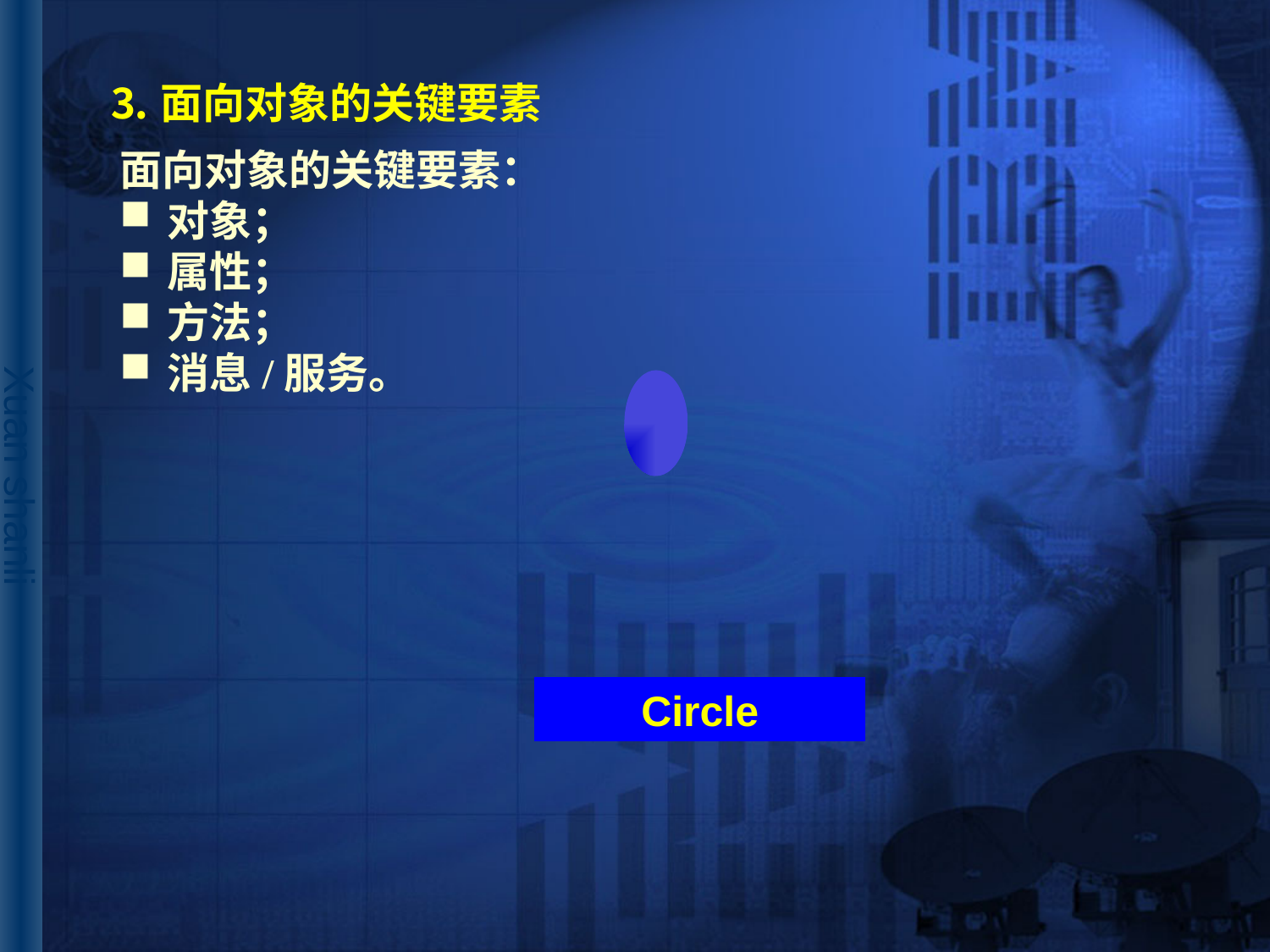

# ⒊面向对象的关键要素
面向对象的关键要素：
对象；
属性；
方法；
消息/服务。
Circle